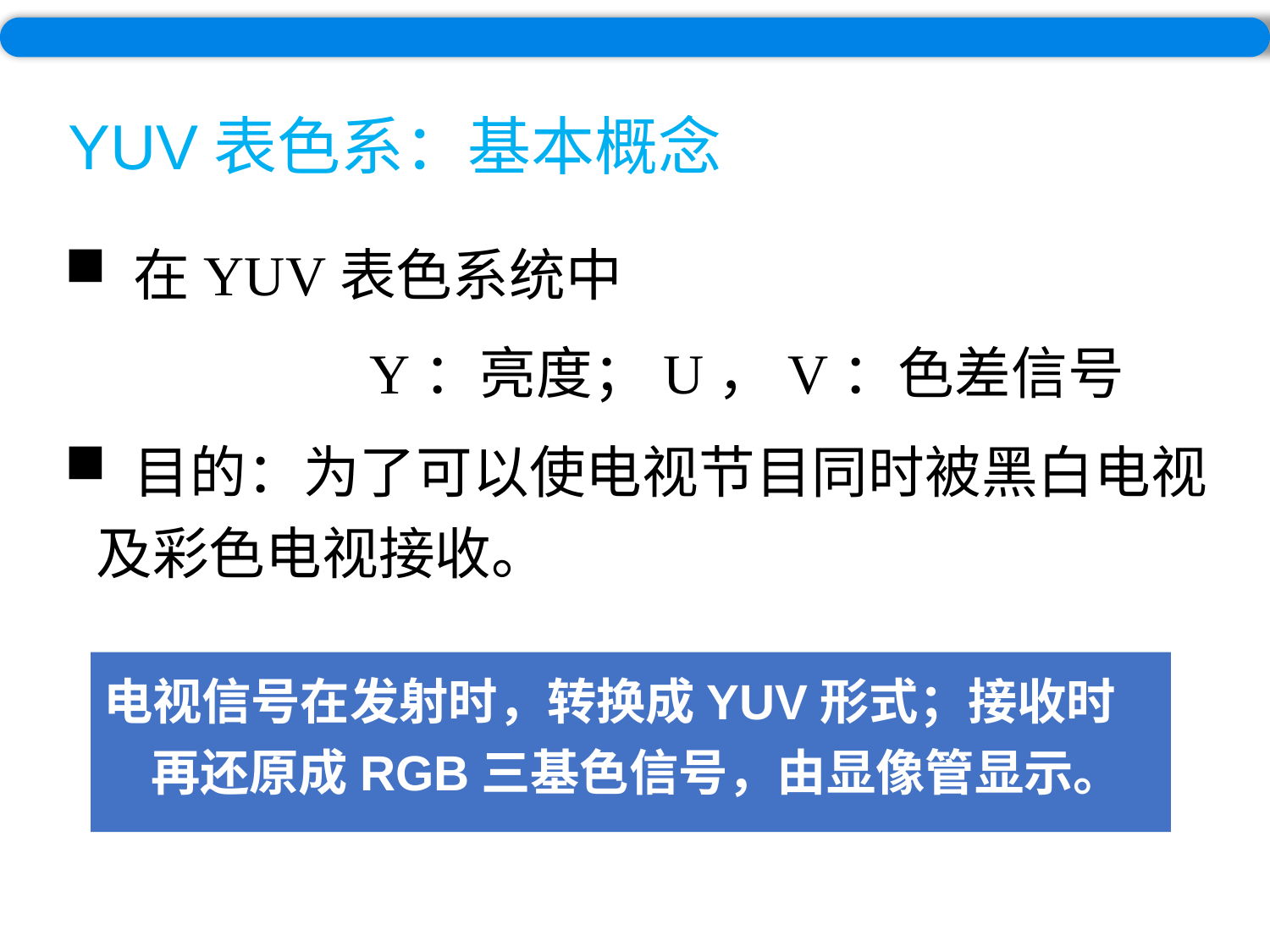

# YUV表色系：基本概念
 在YUV表色系统中
         Y：亮度；U，V：色差信号
 目的：为了可以使电视节目同时被黑白电视及彩色电视接收。
电视信号在发射时，转换成YUV形式；接收时再还原成RGB三基色信号，由显像管显示。